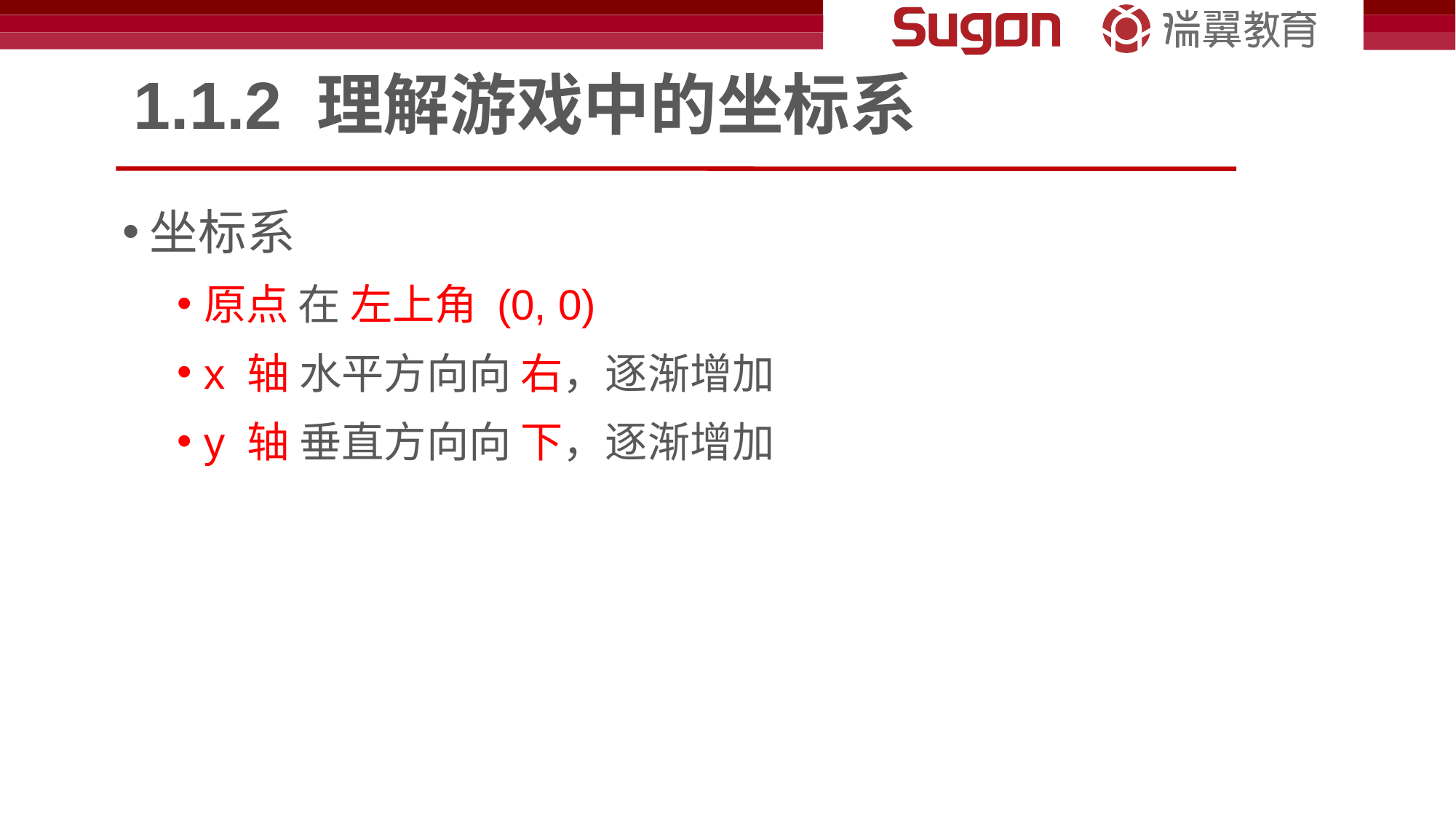

# 1.1.2 理解游戏中的坐标系
坐标系
原点 在 左上角 (0, 0)
x 轴 水平方向向 右，逐渐增加
y 轴 垂直方向向 下，逐渐增加